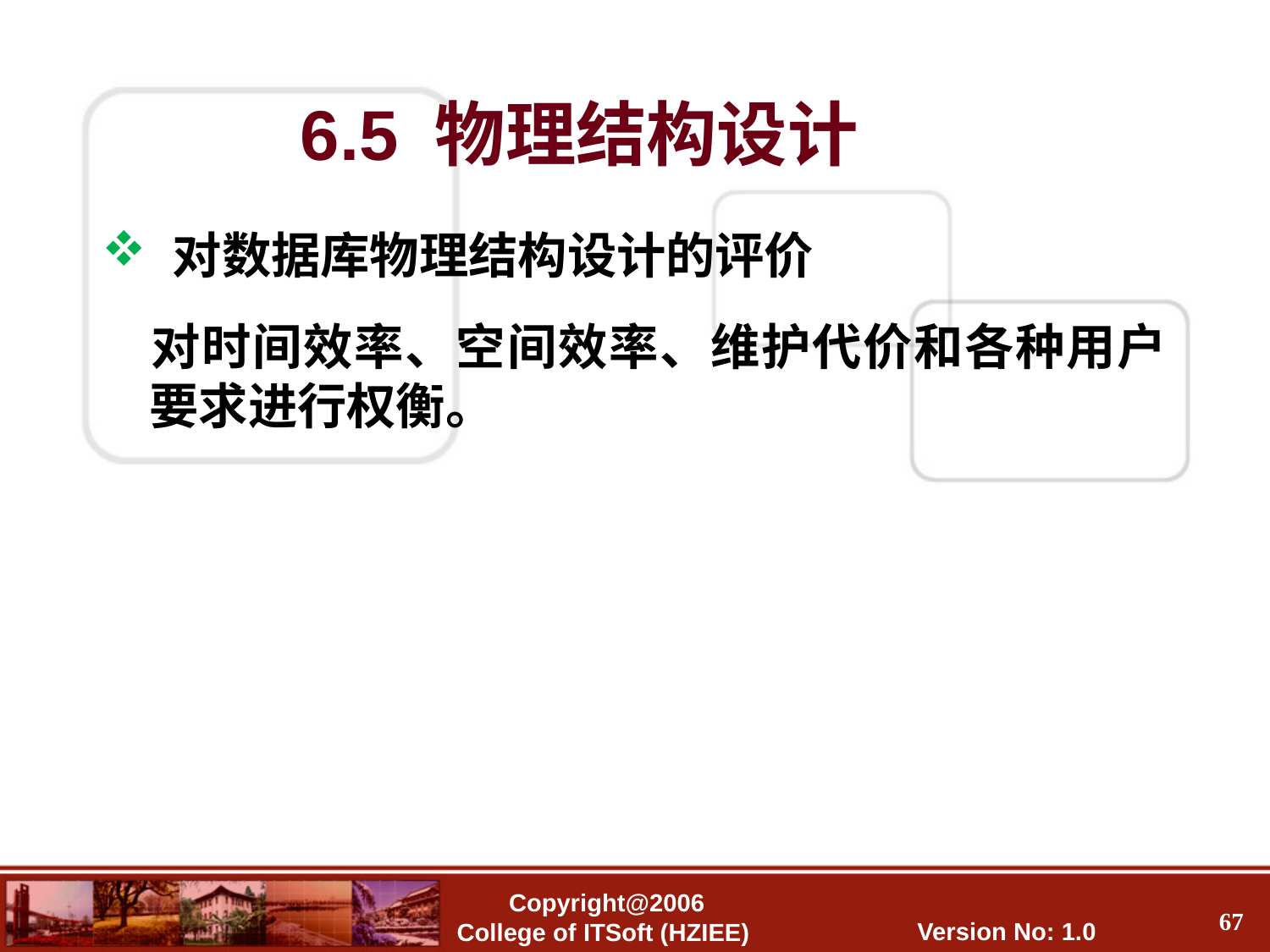

6.5 物理结构设计
 对数据库物理结构设计的评价
	对时间效率、空间效率、维护代价和各种用户要求进行权衡。